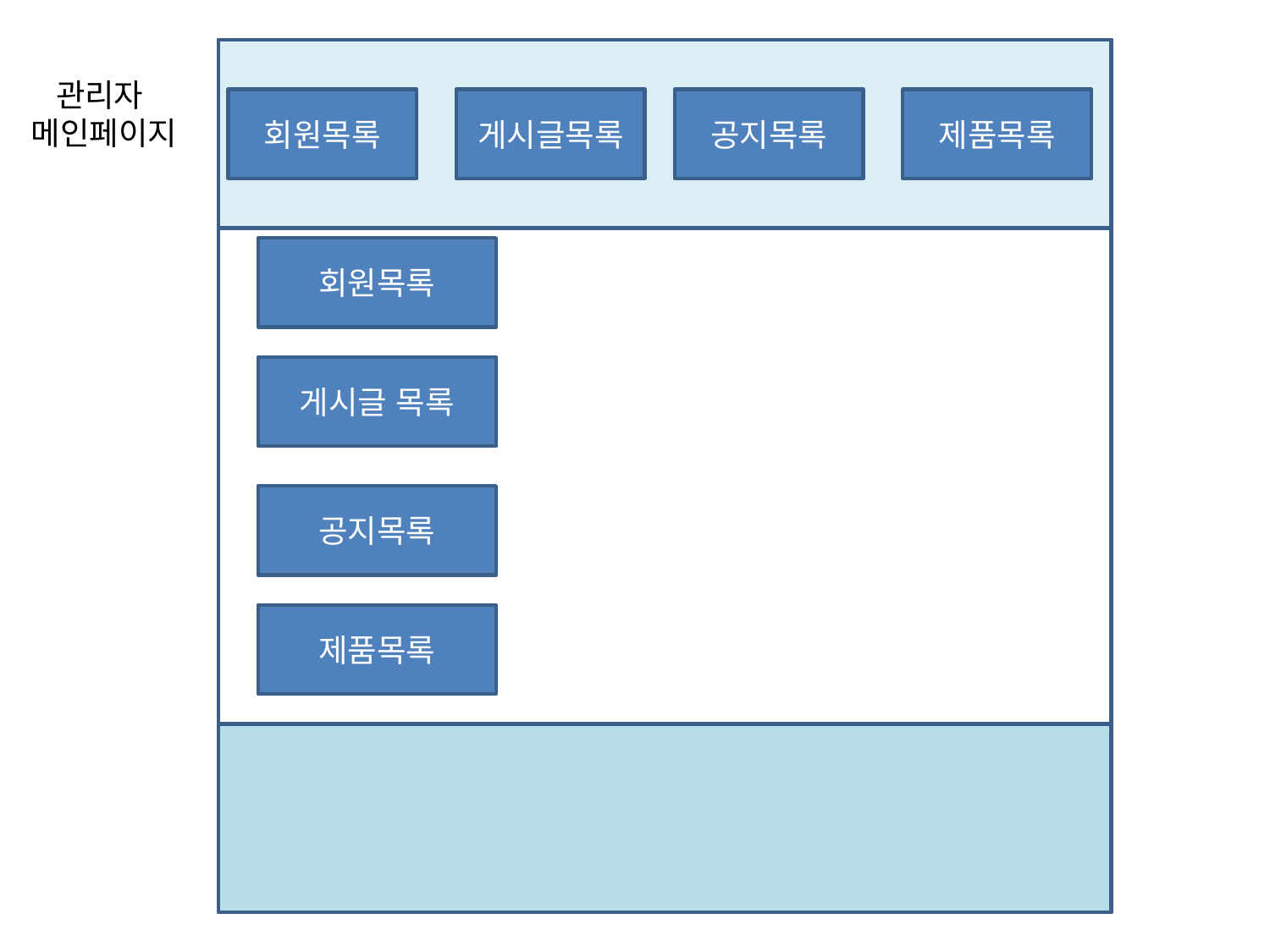

관리자
메인페이지
회원목록
게시글목록
공지목록
제품목록
회원목록
게시글 목록
공지목록
제품목록